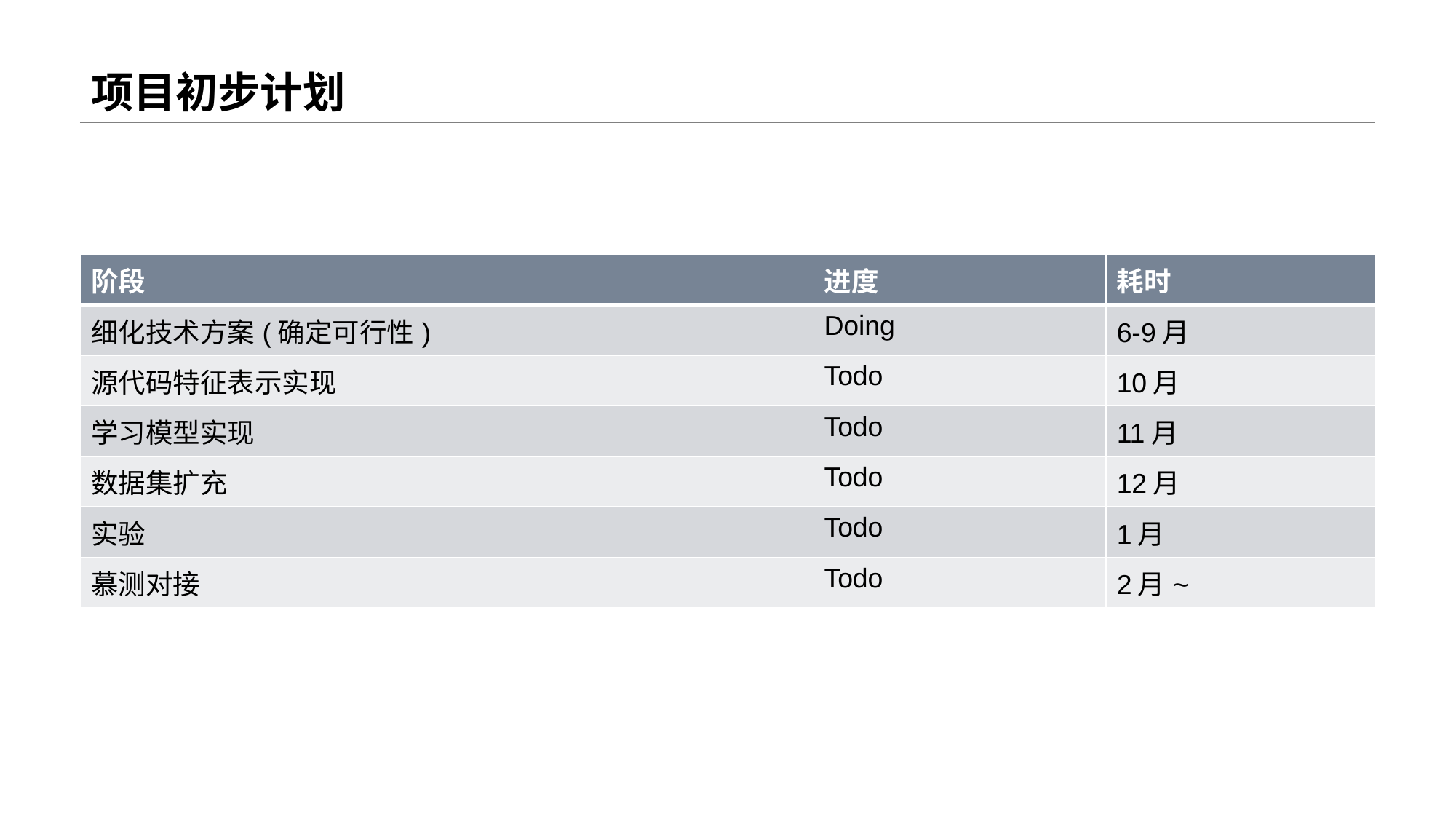

# 项目初步计划
| 阶段 | 进度 | 耗时 |
| --- | --- | --- |
| 细化技术方案(确定可行性) | Doing | 6-9月 |
| 源代码特征表示实现 | Todo | 10月 |
| 学习模型实现 | Todo | 11月 |
| 数据集扩充 | Todo | 12月 |
| 实验 | Todo | 1月 |
| 慕测对接 | Todo | 2月~ |